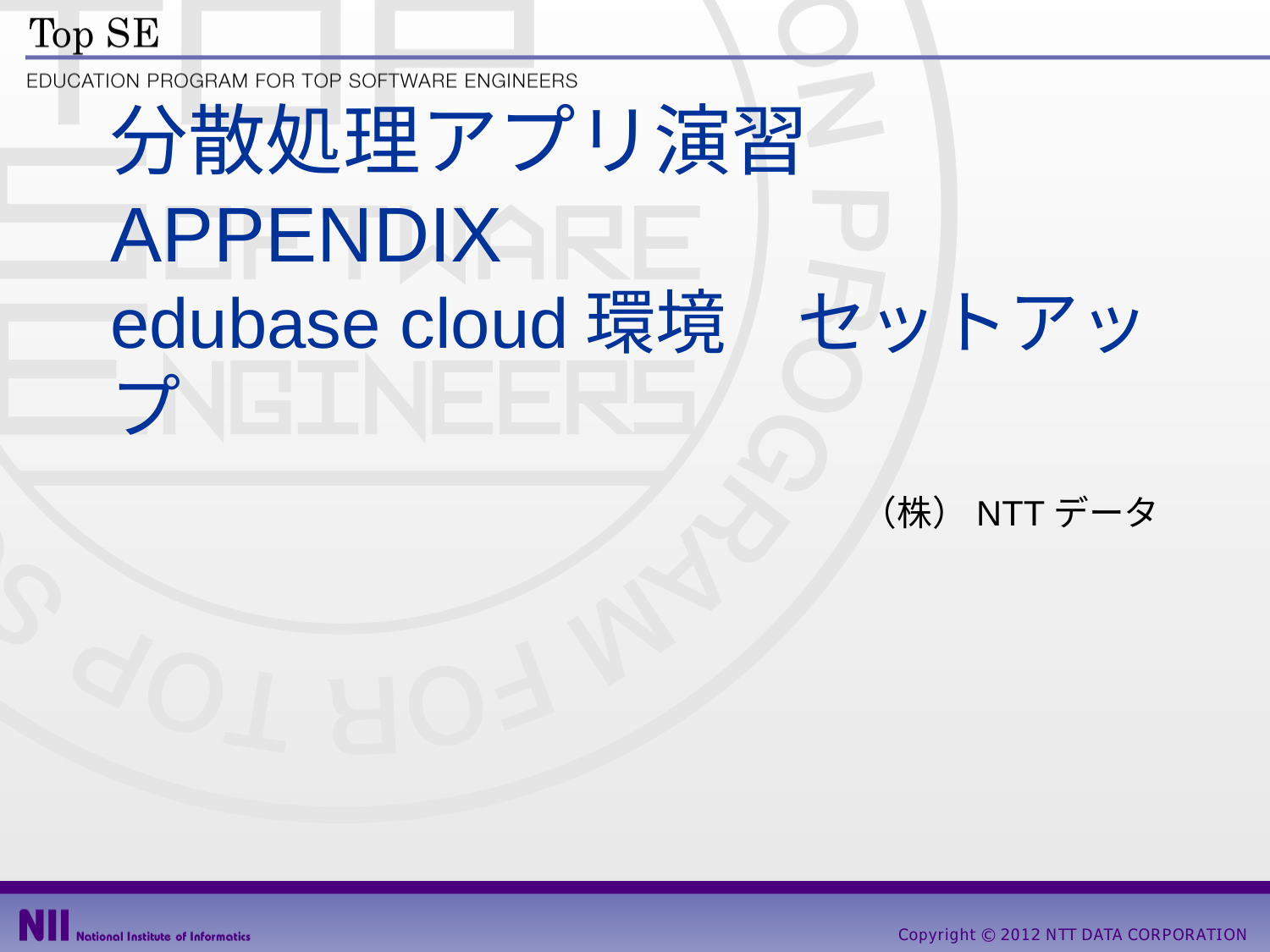

# 分散処理アプリ演習　APPENDIX edubase cloud環境　セットアップ
（株）NTTデータ
Copyright © 2012 NTT DATA CORPORATION